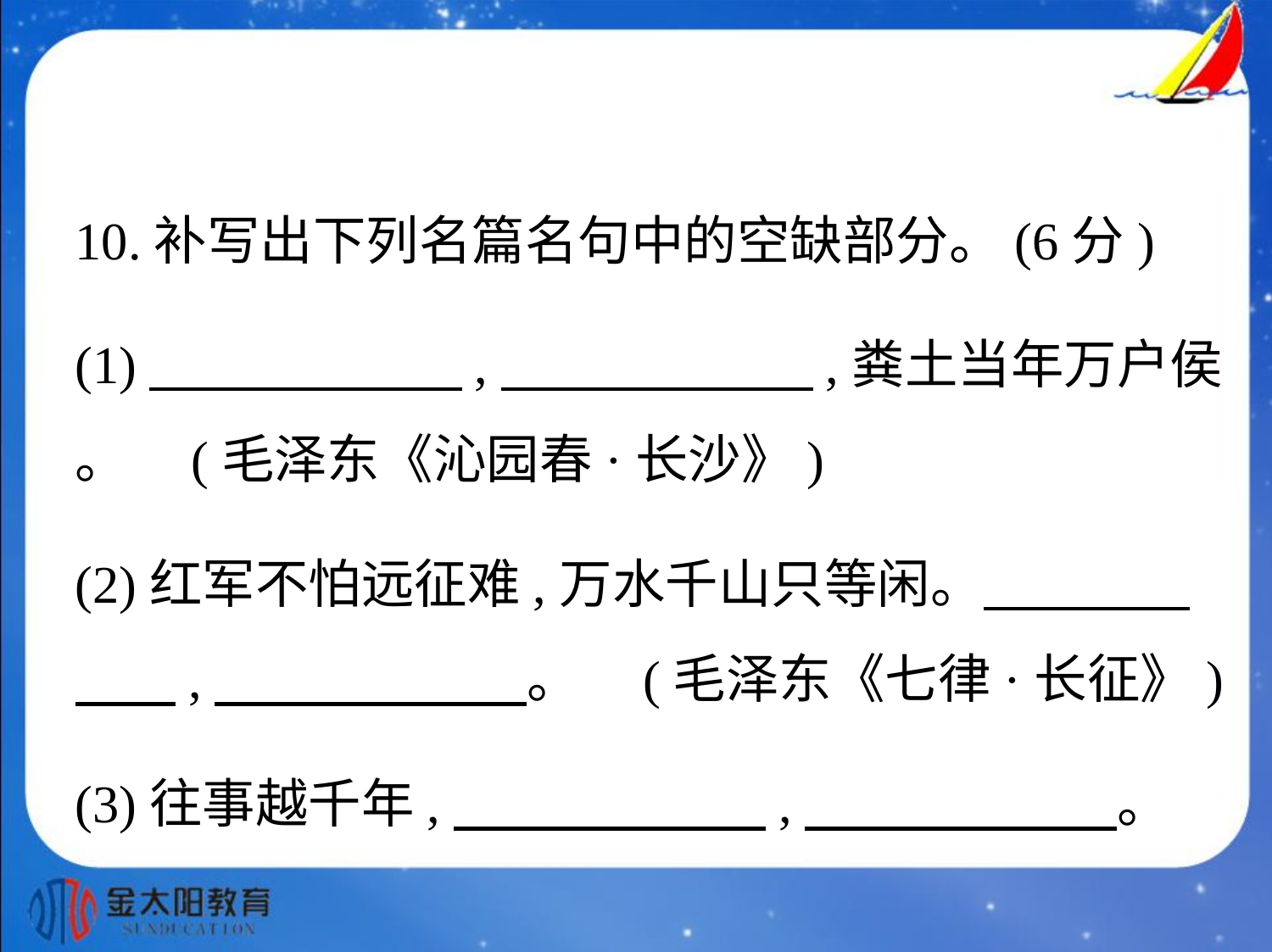

10.补写出下列名篇名句中的空缺部分。(6分)
(1)　　　　　    ,　　　　　    ,粪土当年万户侯
。 (毛泽东《沁园春·长沙》)
(2)红军不怕远征难,万水千山只等闲。　　　    
　    ,　　　　　    。 (毛泽东《七律·长征》)
(3)往事越千年,　　　　　    ,　　　　　    。